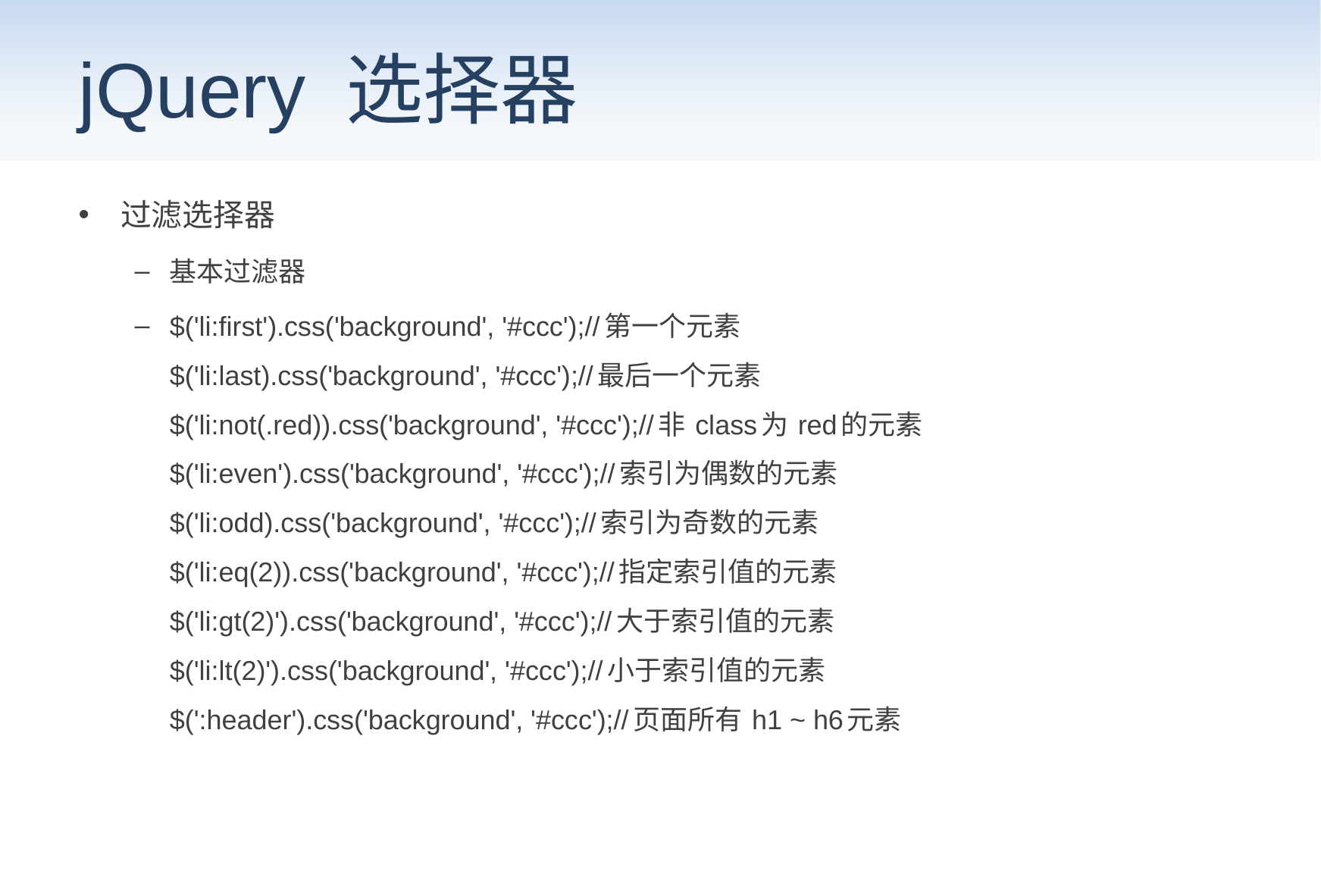

# jQuery 选择器
过滤选择器
基本过滤器
$('li:first').css('background', '#ccc');//第一个元素
$('li:last).css('background', '#ccc');//最后一个元素
$('li:not(.red)).css('background', '#ccc');//非 class为 red的元素
$('li:even').css('background', '#ccc');//索引为偶数的元素
$('li:odd).css('background', '#ccc');//索引为奇数的元素
$('li:eq(2)).css('background', '#ccc');//指定索引值的元素
$('li:gt(2)').css('background', '#ccc');//大于索引值的元素
$('li:lt(2)').css('background', '#ccc');//小于索引值的元素
$(':header').css('background', '#ccc');//页面所有 h1 ~ h6元素